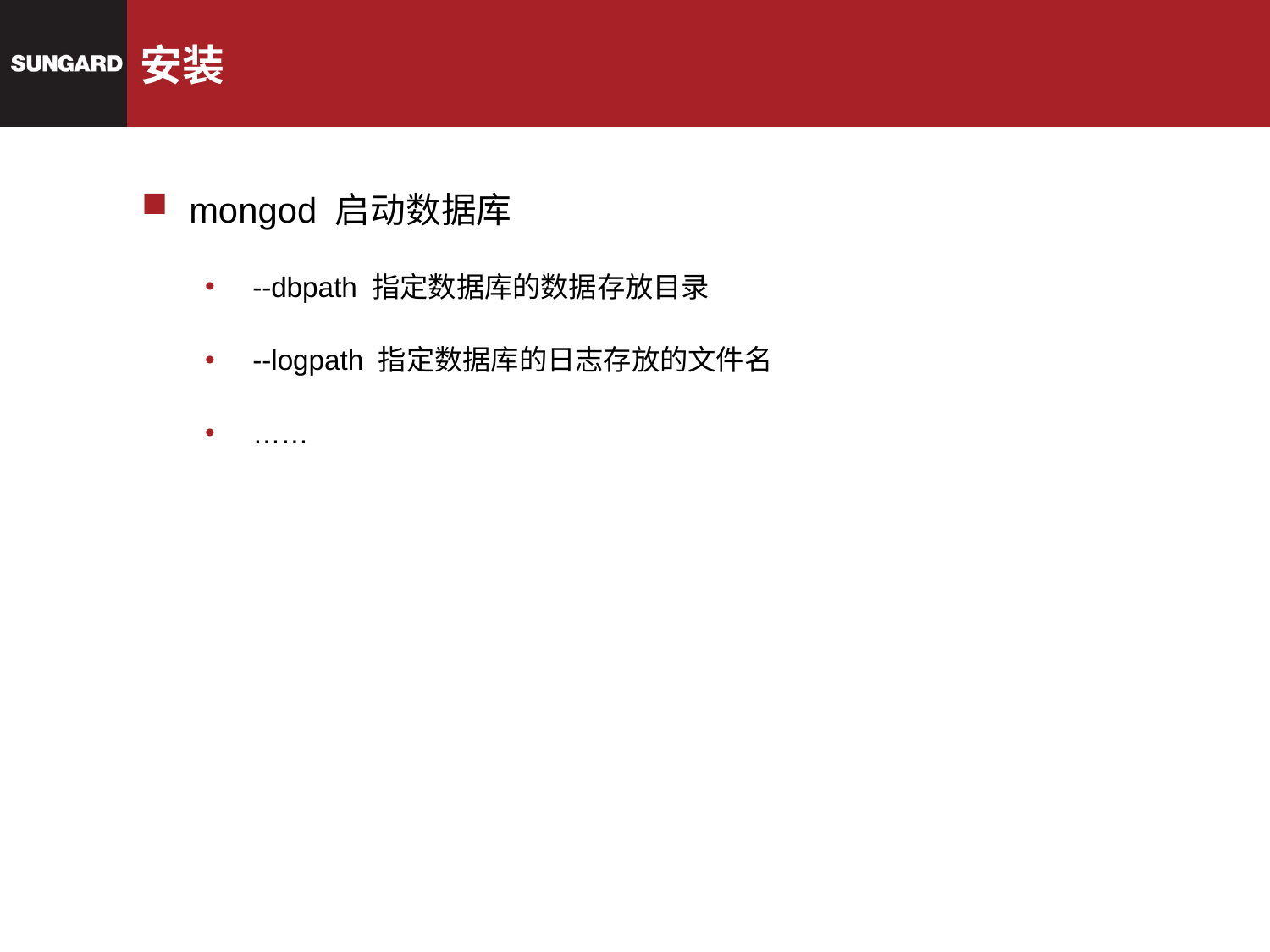

# 安装
mongod 启动数据库
--dbpath 指定数据库的数据存放目录
--logpath 指定数据库的日志存放的文件名
……